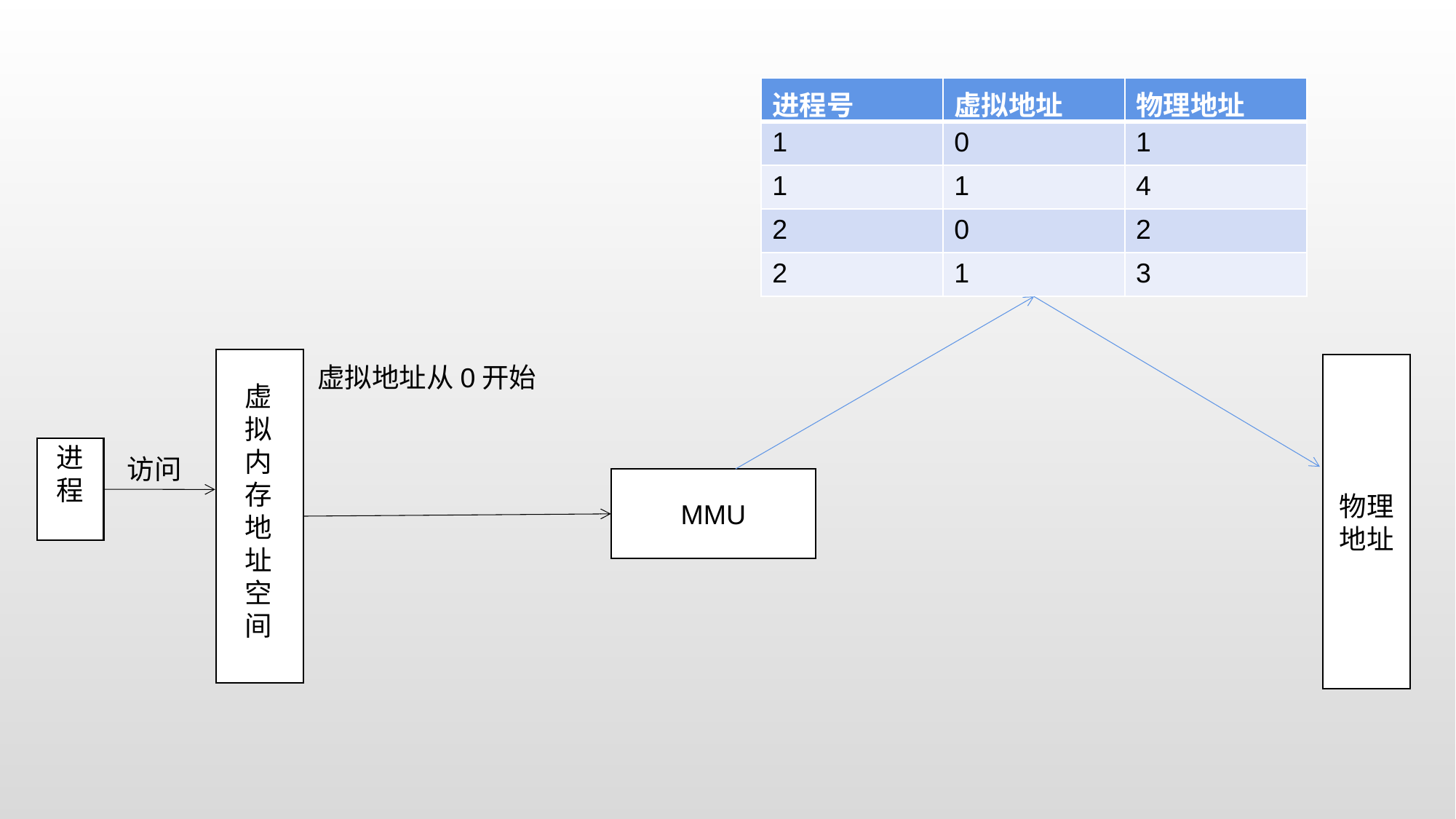

| 进程号 | 虚拟地址 | 物理地址 |
| --- | --- | --- |
| 1 | 0 | 1 |
| 1 | 1 | 4 |
| 2 | 0 | 2 |
| 2 | 1 | 3 |

虚拟地址从0开始
物理地址
虚拟内存地址空间
进程

访问
MMU